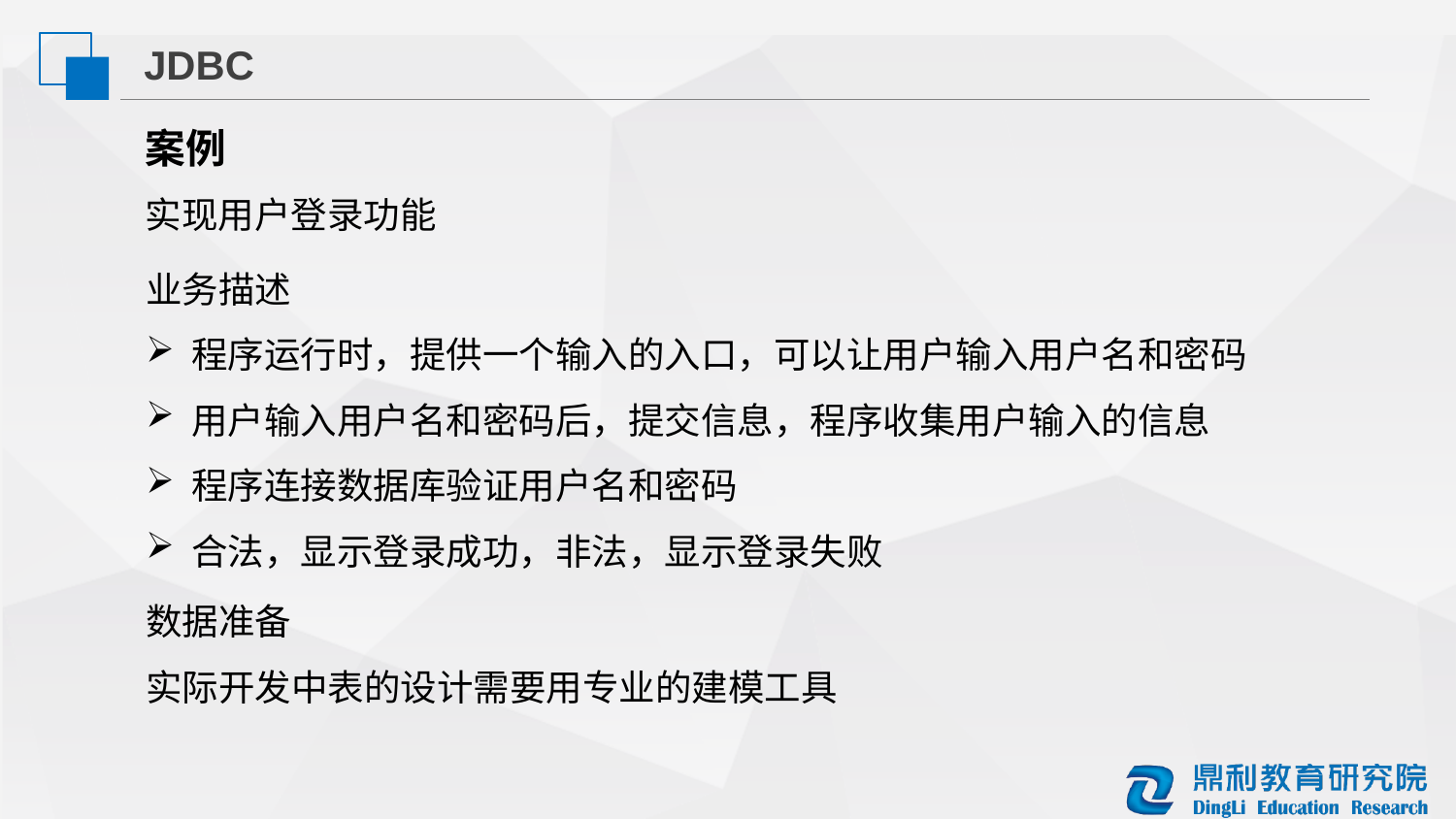

JDBC
案例
实现用户登录功能
业务描述
程序运行时，提供一个输入的入口，可以让用户输入用户名和密码
用户输入用户名和密码后，提交信息，程序收集用户输入的信息
程序连接数据库验证用户名和密码
合法，显示登录成功，非法，显示登录失败
数据准备
实际开发中表的设计需要用专业的建模工具